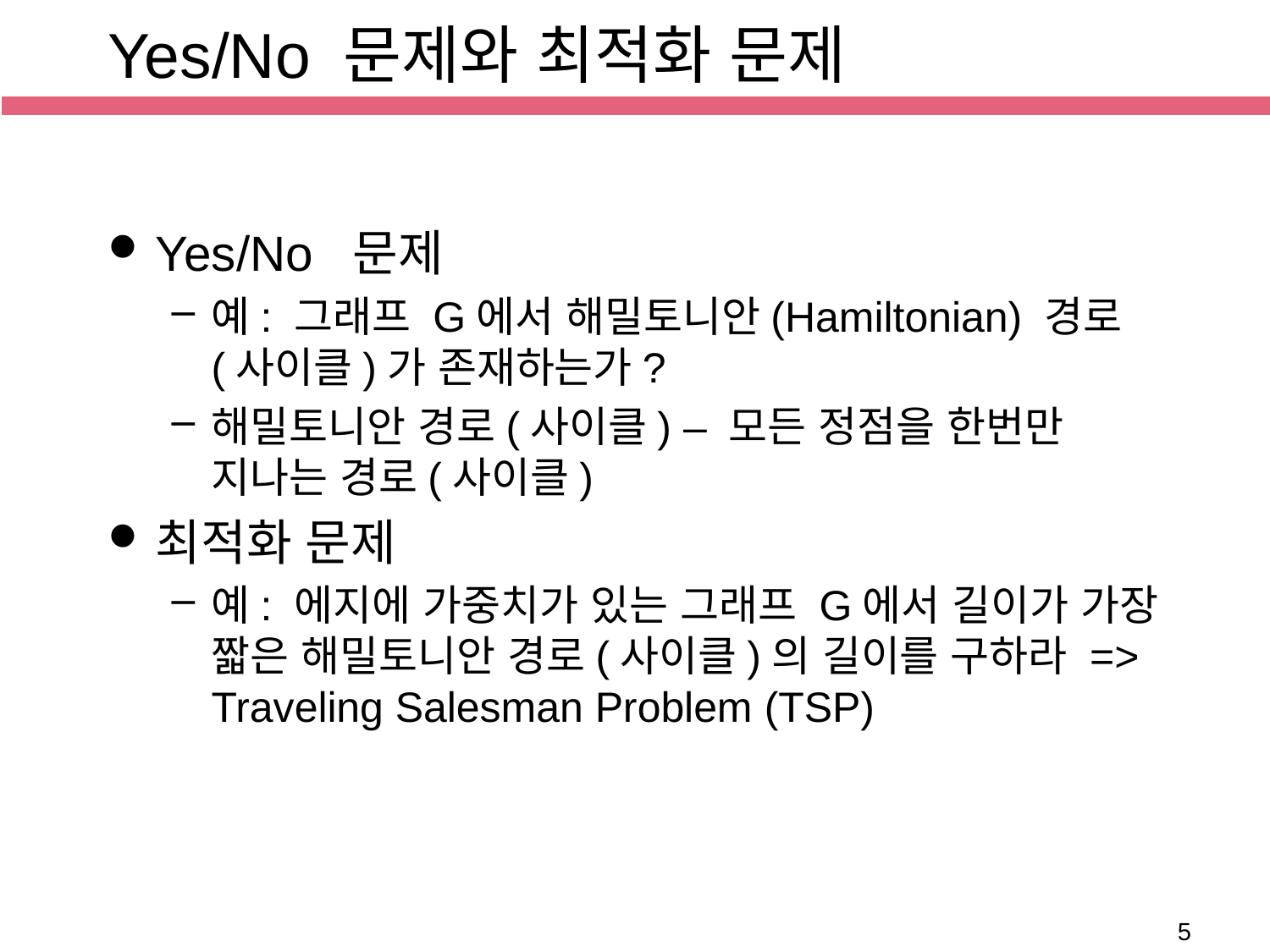

# Yes/No 문제와 최적화 문제
Yes/No  문제
예: 그래프 G에서 해밀토니안(Hamiltonian) 경로(사이클)가 존재하는가?
해밀토니안 경로(사이클) – 모든 정점을 한번만 지나는 경로(사이클)
최적화 문제
예: 에지에 가중치가 있는 그래프 G에서 길이가 가장 짧은 해밀토니안 경로(사이클)의 길이를 구하라 => Traveling Salesman Problem (TSP)